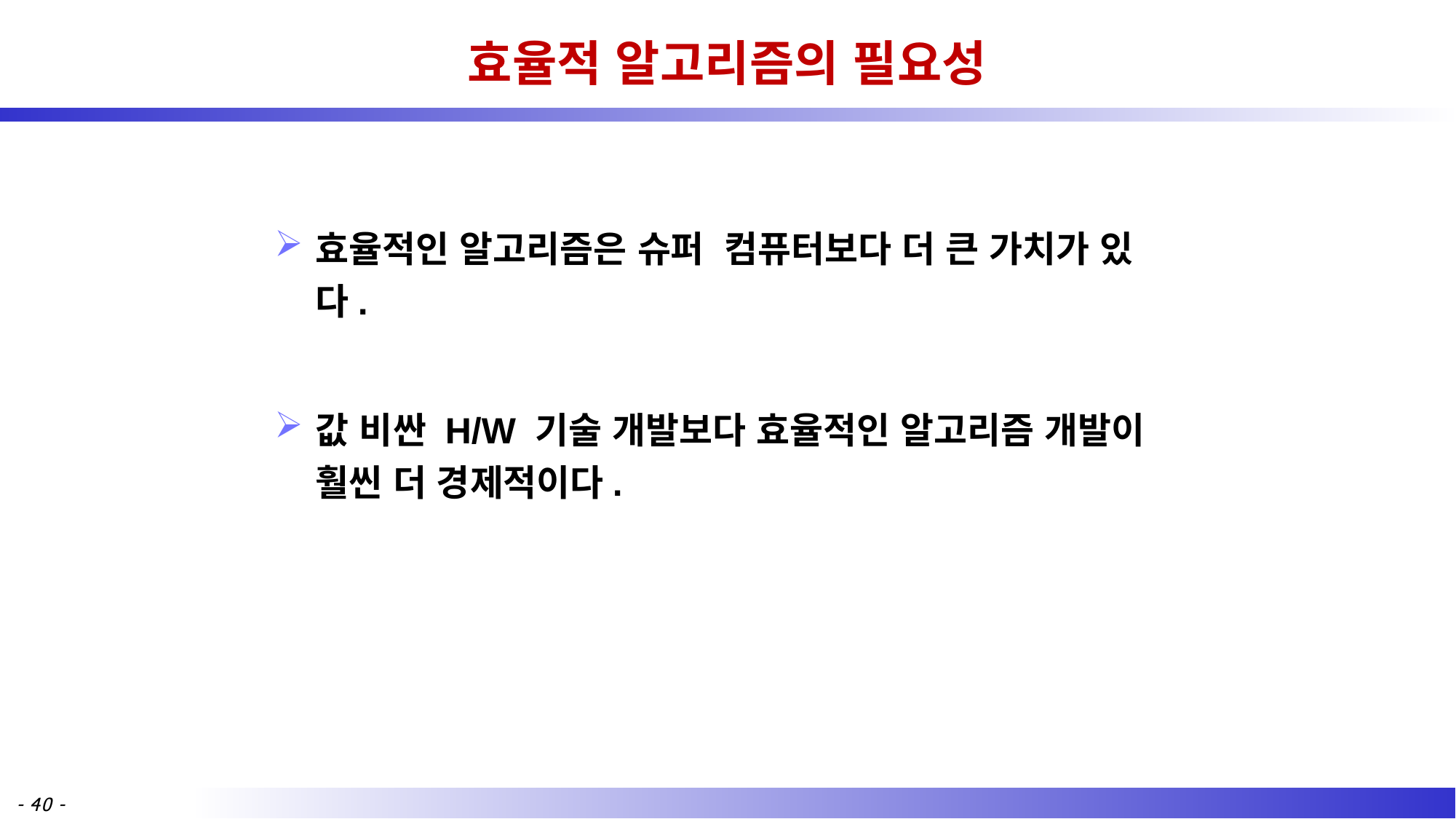

# 효율적 알고리즘의 필요성
효율적인 알고리즘은 슈퍼  컴퓨터보다 더 큰 가치가 있다.

값 비싼 H/W 기술 개발보다 효율적인 알고리즘 개발이 훨씬 더 경제적이다.
- 40 -